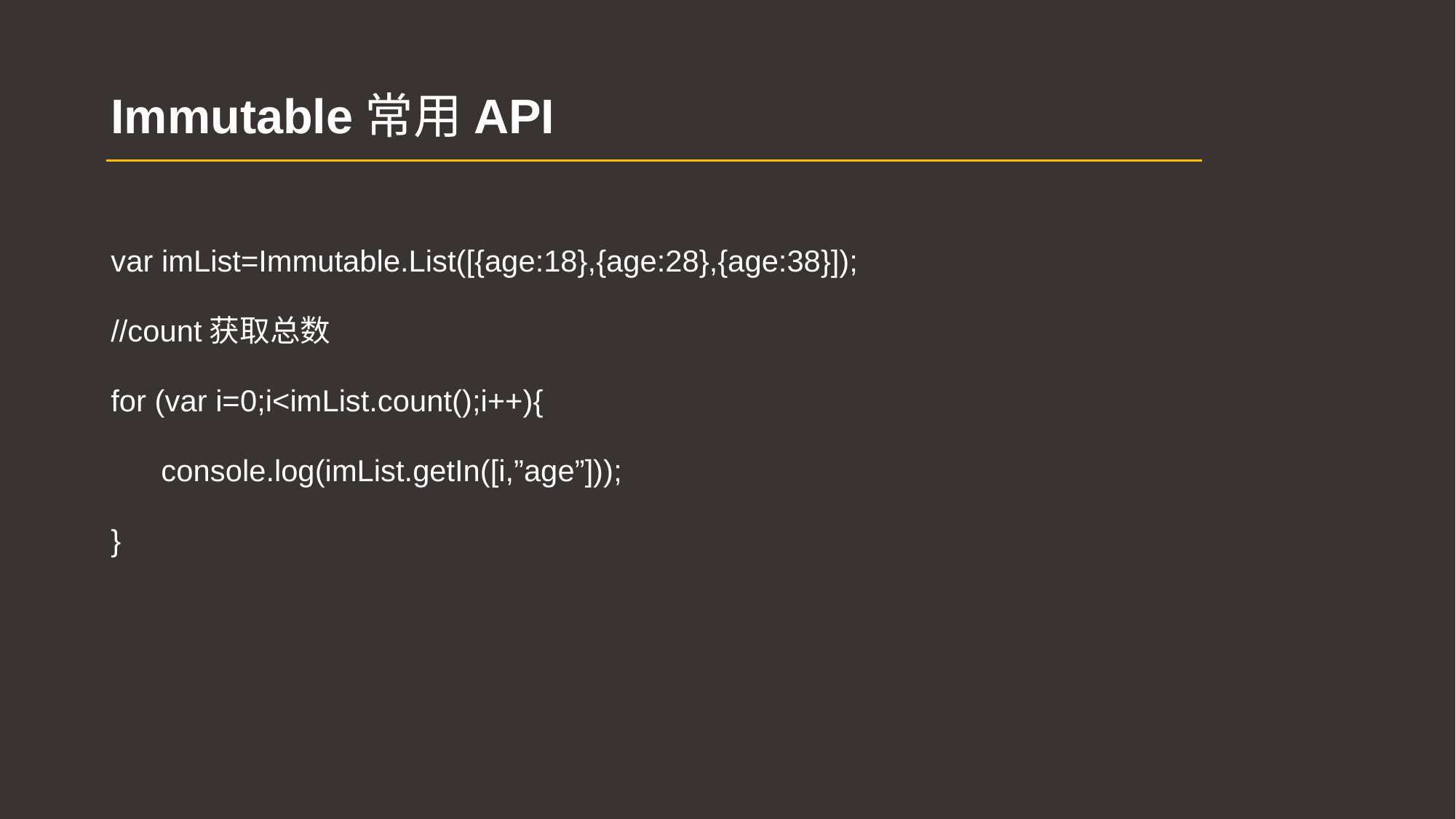

# Immutable常用API
var imList=Immutable.List([{age:18},{age:28},{age:38}]);
//count获取总数
for (var i=0;i<imList.count();i++){
      console.log(imList.getIn([i,”age”]));
}